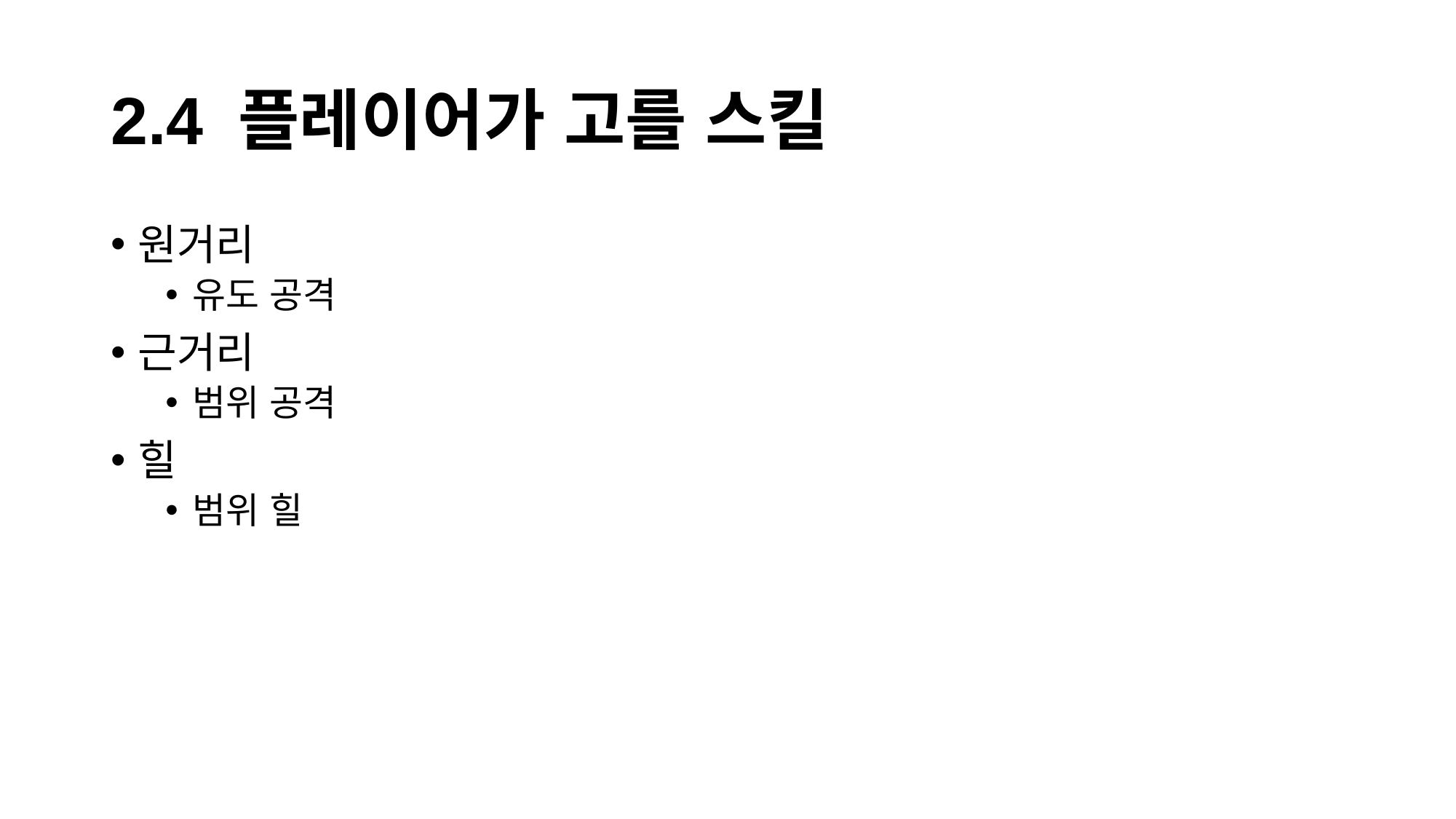

# 2.4 플레이어가 고를 스킬
원거리
유도 공격
근거리
범위 공격
힐
범위 힐